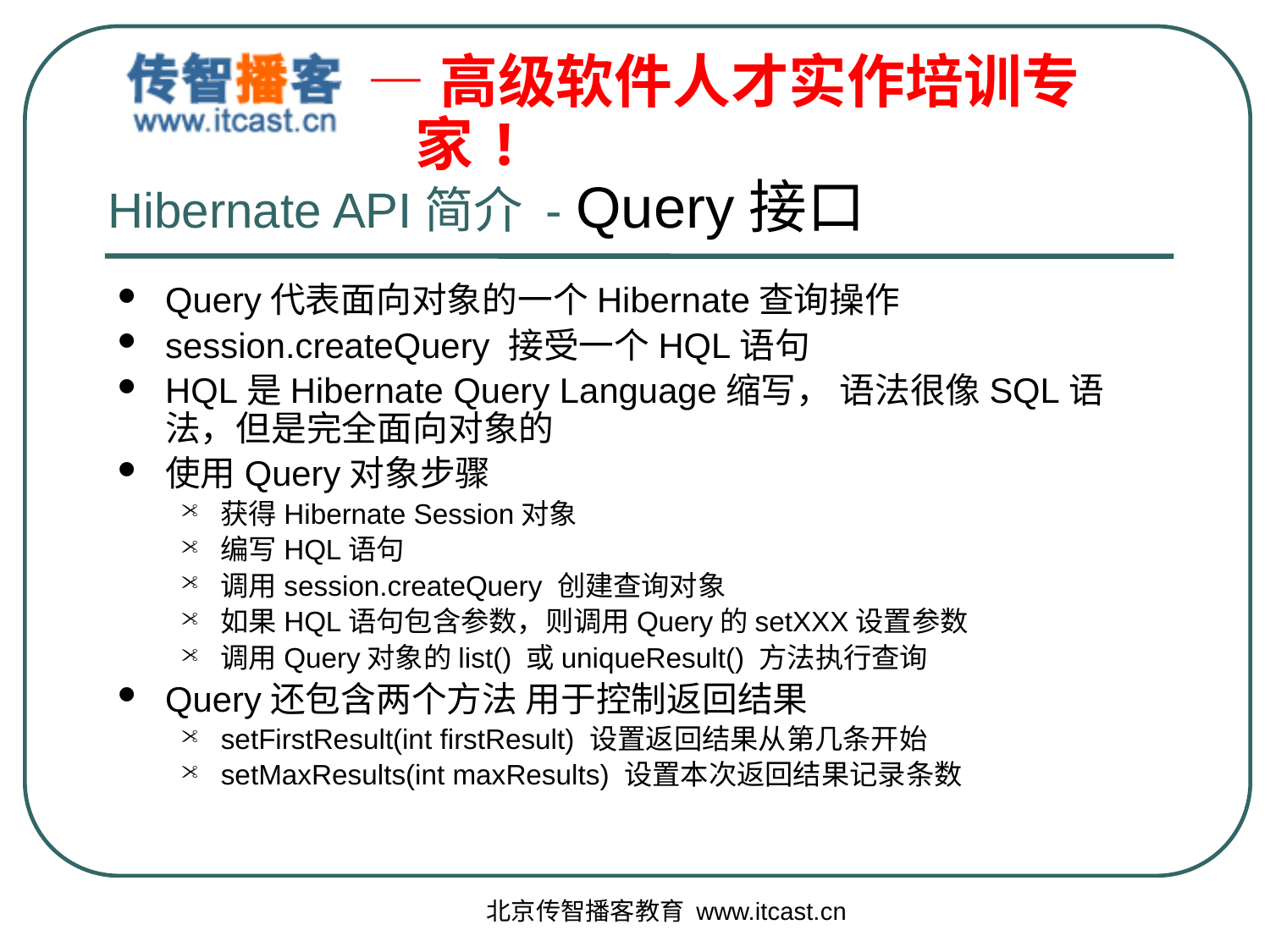

# Hibernate API简介 - Query接口
Query代表面向对象的一个Hibernate查询操作
session.createQuery 接受一个HQL语句
HQL是Hibernate Query Language缩写， 语法很像SQL语法，但是完全面向对象的
使用Query对象步骤
获得Hibernate Session对象
编写HQL语句
调用session.createQuery 创建查询对象
如果HQL语句包含参数，则调用Query的setXXX设置参数
调用Query对象的list() 或uniqueResult() 方法执行查询
Query还包含两个方法 用于控制返回结果
setFirstResult(int firstResult) 设置返回结果从第几条开始
setMaxResults(int maxResults) 设置本次返回结果记录条数
北京传智播客教育 www.itcast.cn